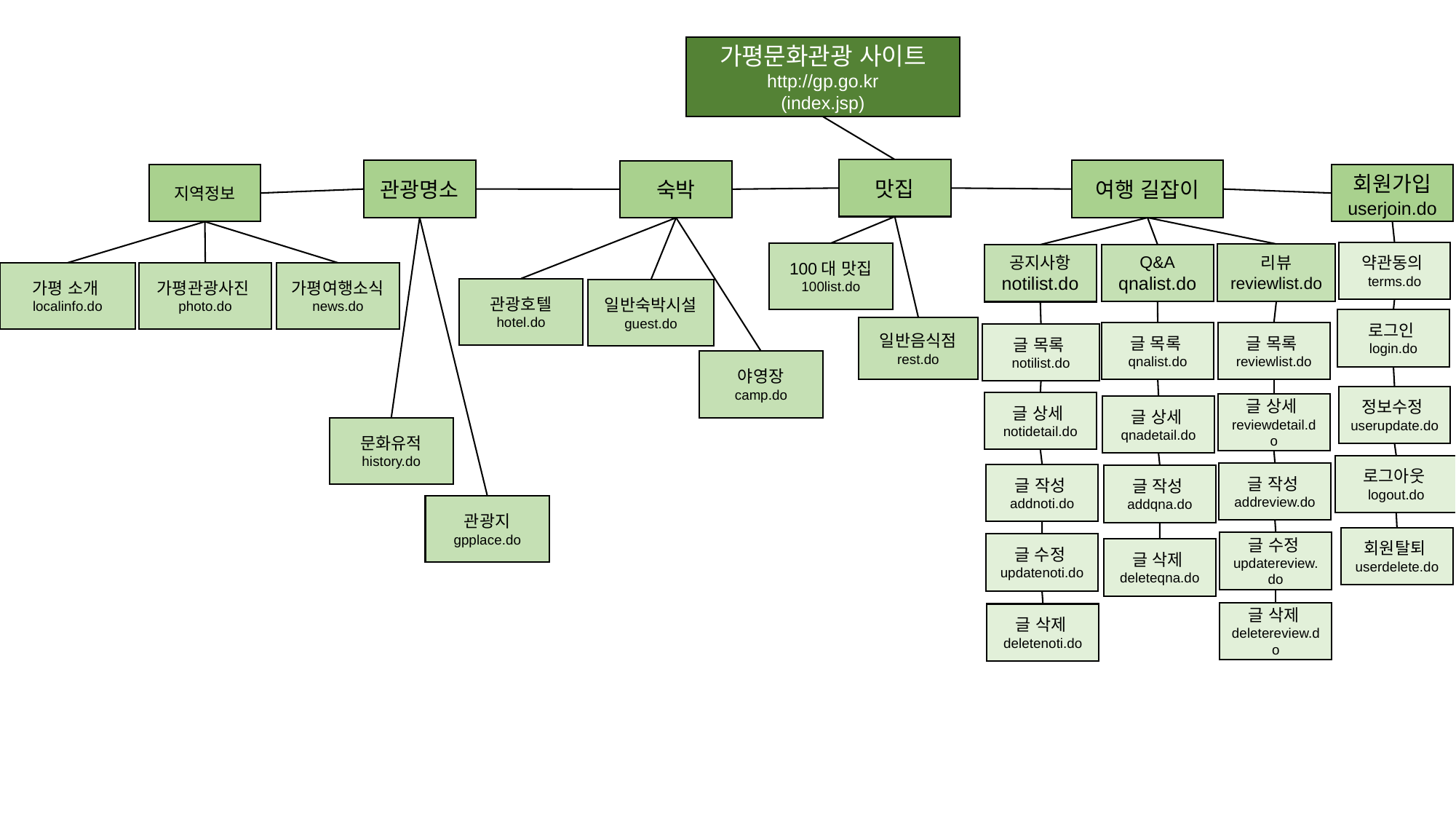

가평문화관광 사이트
http://gp.go.kr
(index.jsp)
맛집
관광명소
여행 길잡이
숙박
지역정보
회원가입 userjoin.do
약관동의terms.do
100대 맛집
100list.do
리뷰
reviewlist.do
Q&A
qnalist.do
공지사항
notilist.do
가평 소개localinfo.do
가평관광사진photo.do
가평여행소식
news.do
관광호텔
hotel.do
일반숙박시설
guest.do
로그인login.do
일반음식점
rest.do
글 목록qnalist.do
글 목록reviewlist.do
글 목록notilist.do
야영장
camp.do
정보수정userupdate.do
글 상세notidetail.do
글 상세reviewdetail.do
글 상세qnadetail.do
문화유적
history.do
로그아웃logout.do
글 작성addreview.do
글 작성addnoti.do
글 작성addqna.do
관광지
gpplace.do
회원탈퇴userdelete.do
글 수정updatereview.do
글 수정updatenoti.do
글 삭제deleteqna.do
글 삭제deletereview.do
글 삭제deletenoti.do